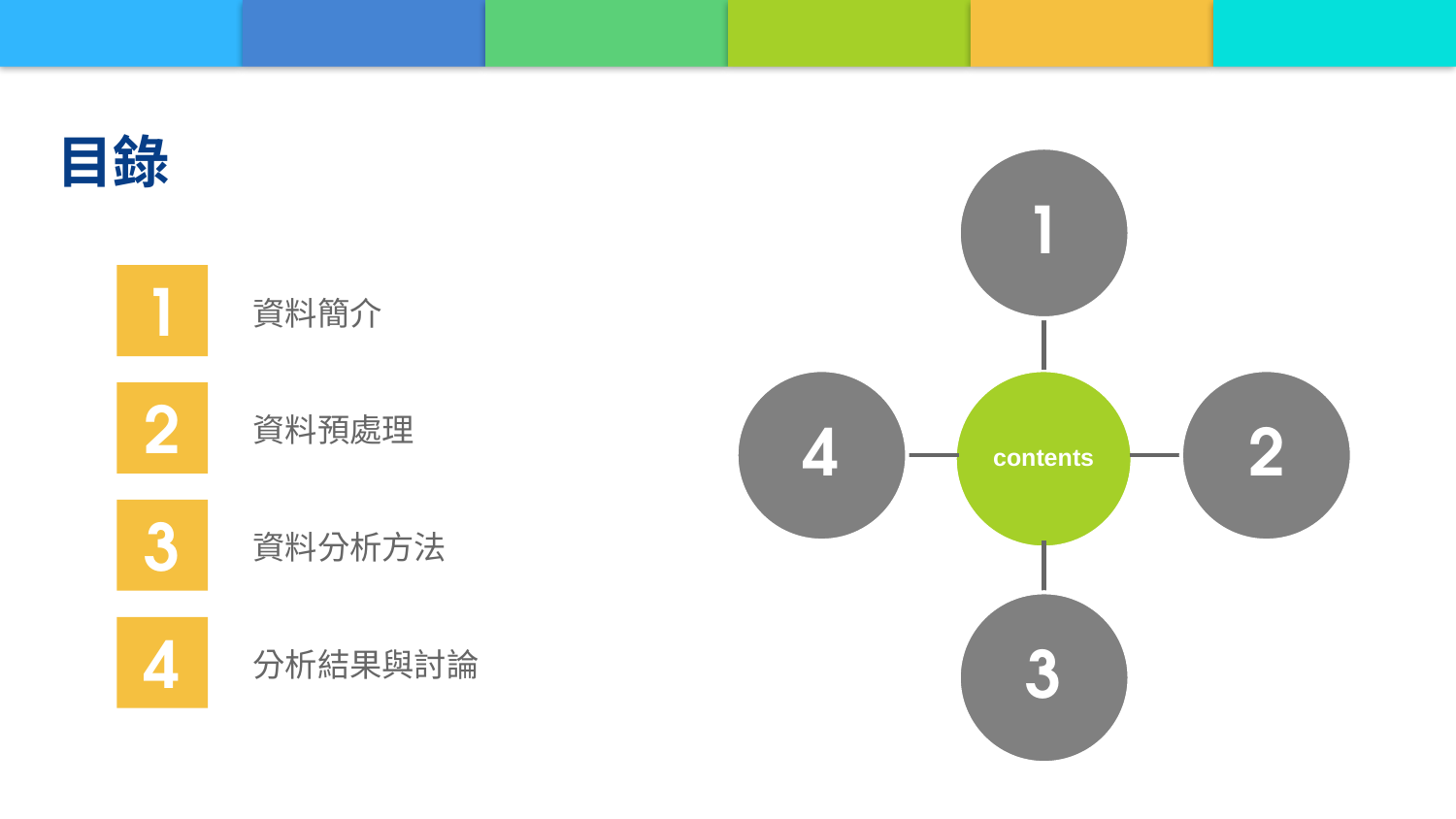

目錄
1
1
資料簡介

4
2
contents
2
資料預處理

3
資料分析方法

3
4
分析結果與討論